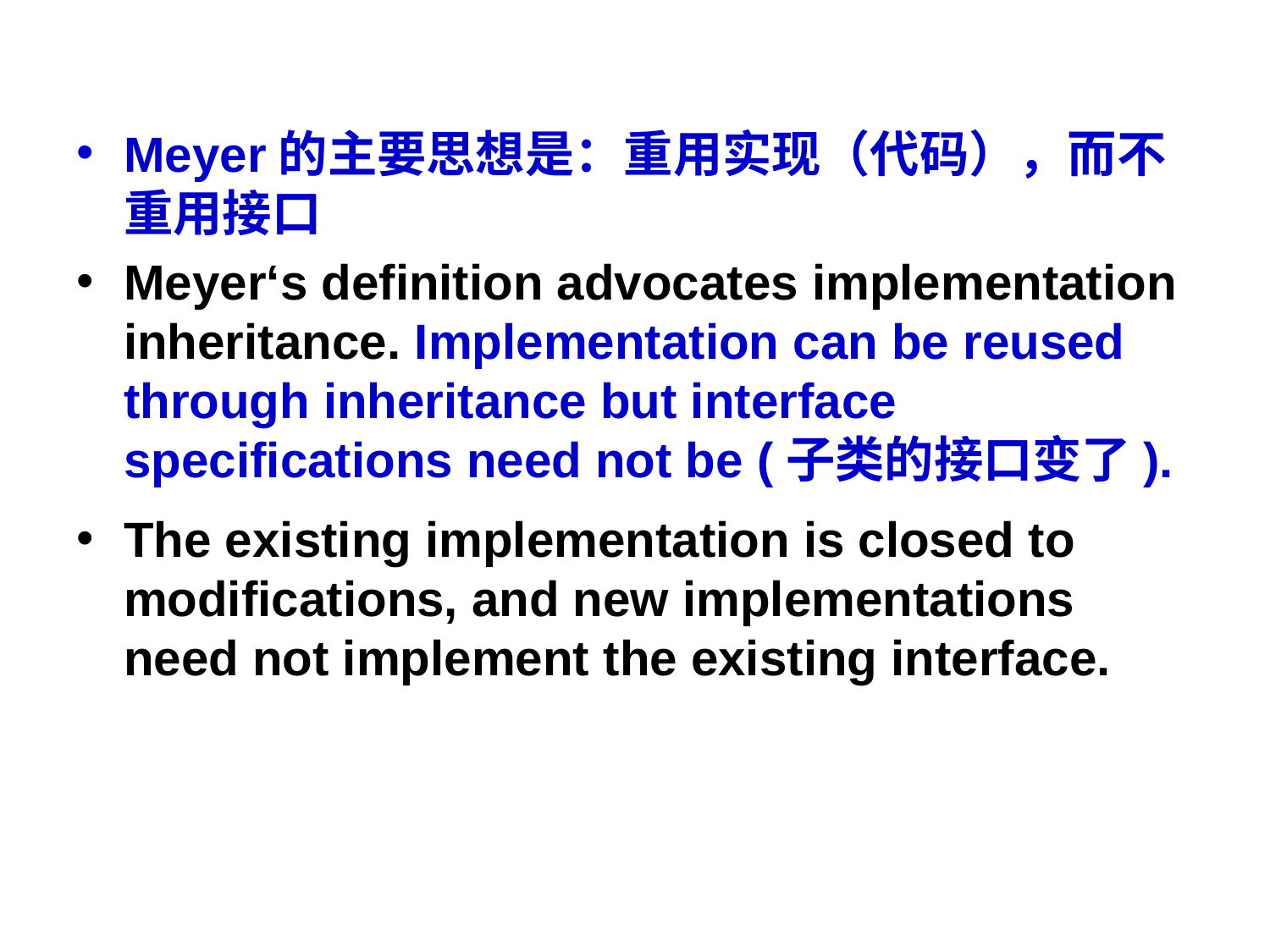

Meyer的主要思想是：重用实现（代码），而不重用接口
Meyer‘s definition advocates implementation inheritance. Implementation can be reused through inheritance but interface specifications need not be (子类的接口变了).
The existing implementation is closed to modifications, and new implementations need not implement the existing interface.